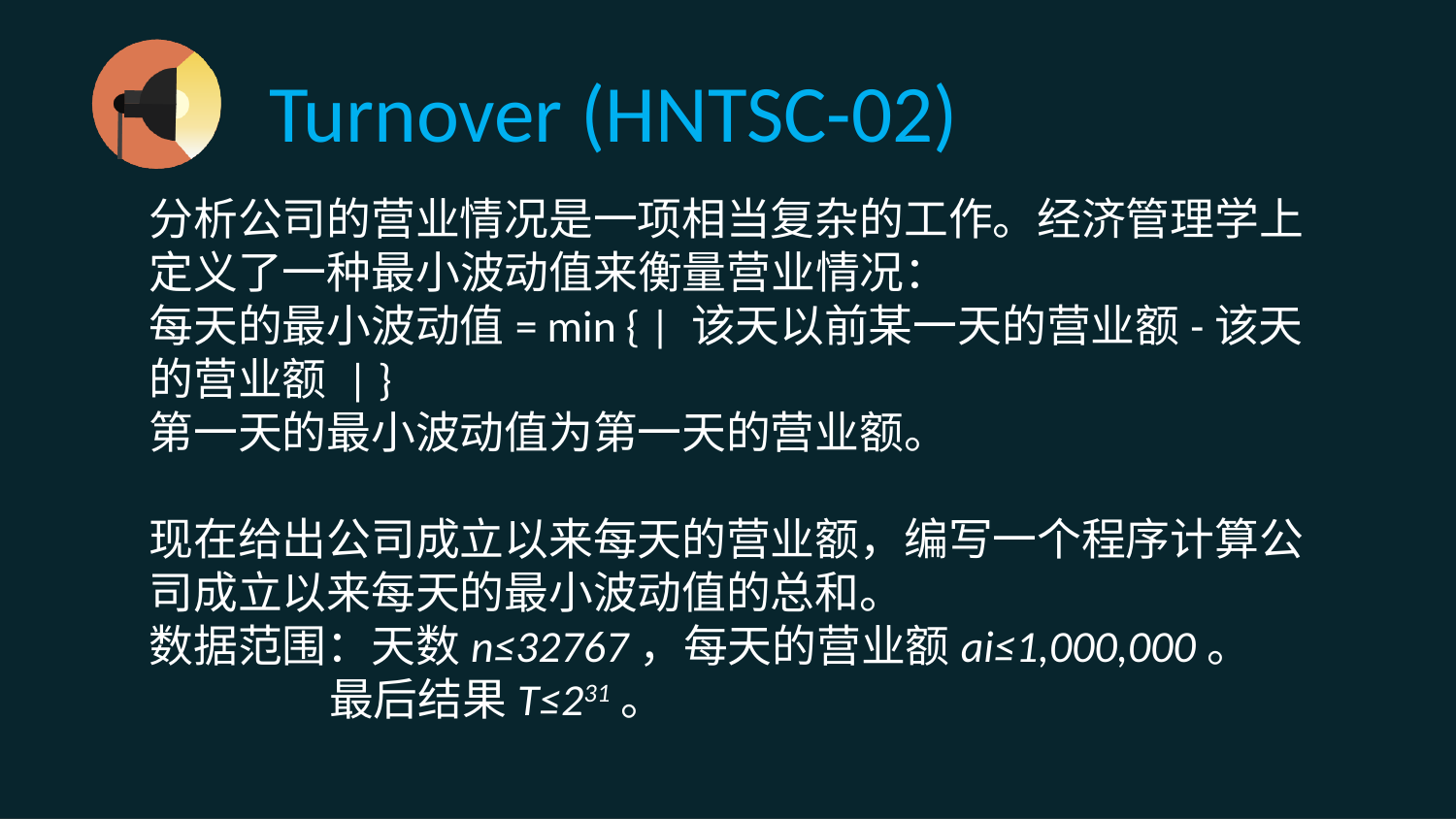

Turnover (HNTSC-02)
分析公司的营业情况是一项相当复杂的工作。经济管理学上定义了一种最小波动值来衡量营业情况：
每天的最小波动值= min { | 该天以前某一天的营业额-该天的营业额 | }
第一天的最小波动值为第一天的营业额。

现在给出公司成立以来每天的营业额，编写一个程序计算公司成立以来每天的最小波动值的总和。
数据范围：天数n≤32767，每天的营业额ai≤1,000,000。
                 最后结果T≤231。